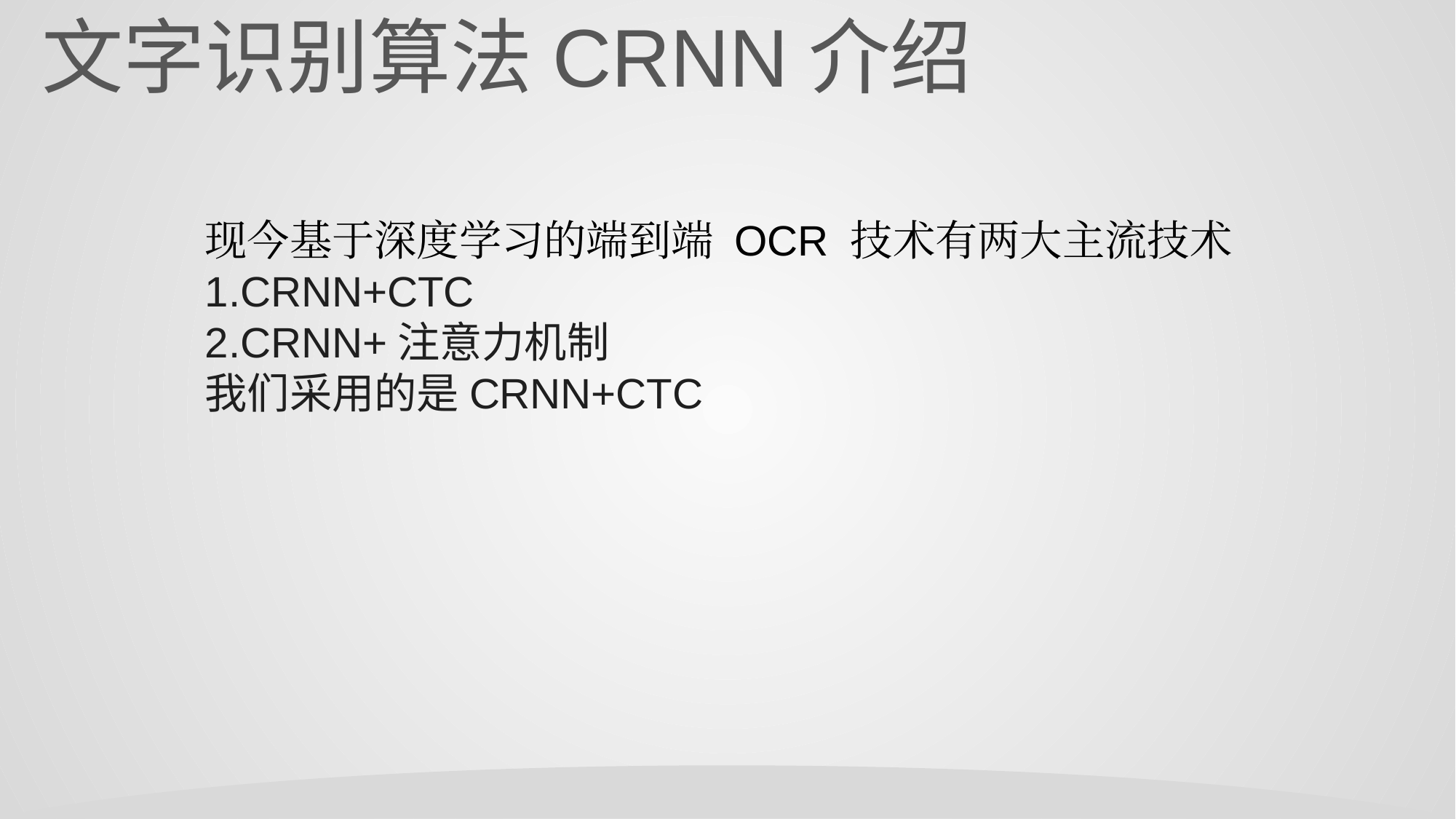

文字识别算法CRNN介绍
现今基于深度学习的端到端 OCR 技术有两大主流技术
1.CRNN+CTC
2.CRNN+注意力机制
我们采用的是CRNN+CTC